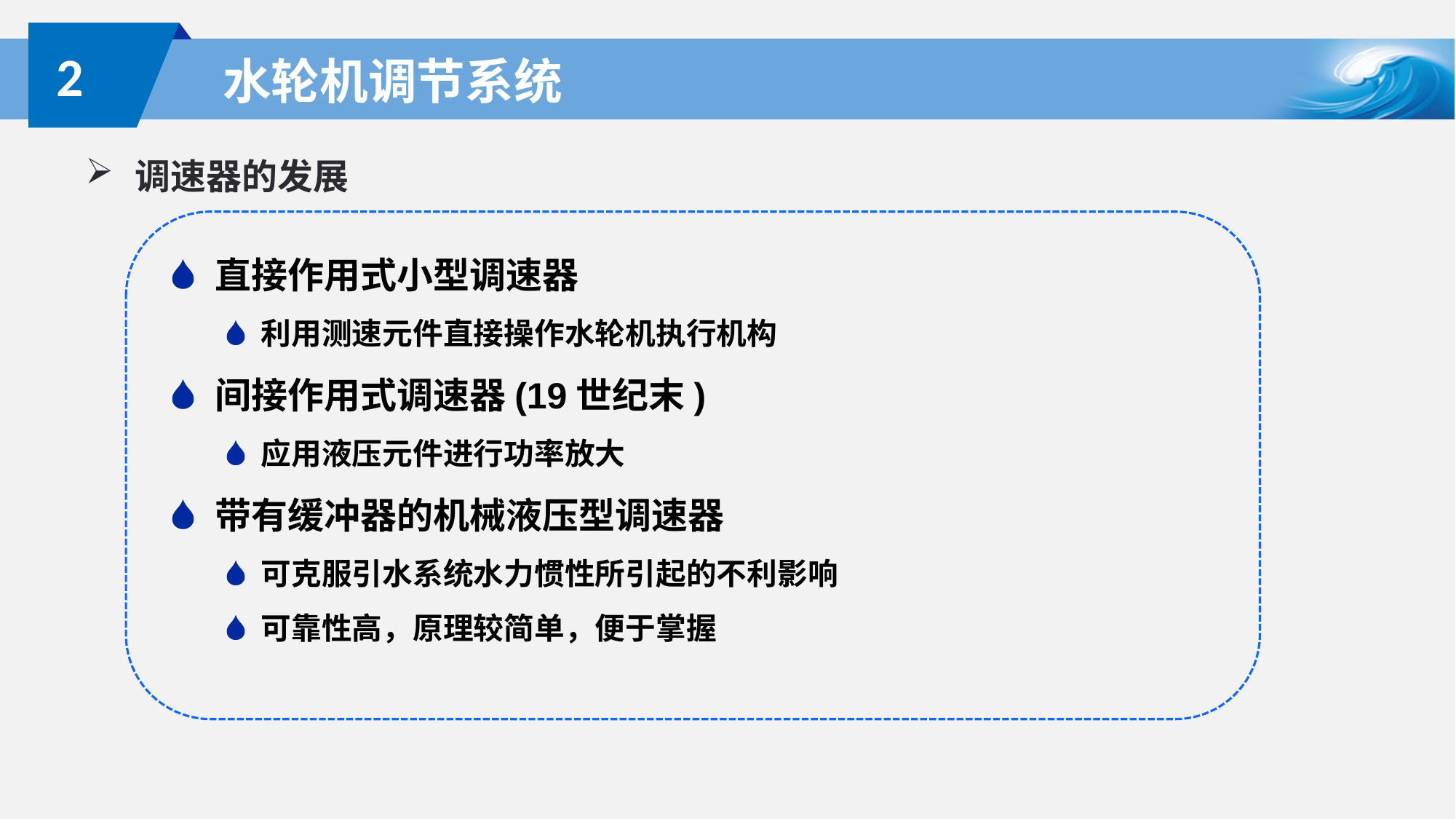

2
# 水轮机调节系统
调速器的发展
直接作用式小型调速器
利用测速元件直接操作水轮机执行机构
间接作用式调速器(19世纪末)
应用液压元件进行功率放大
带有缓冲器的机械液压型调速器
可克服引水系统水力惯性所引起的不利影响
可靠性高，原理较简单，便于掌握